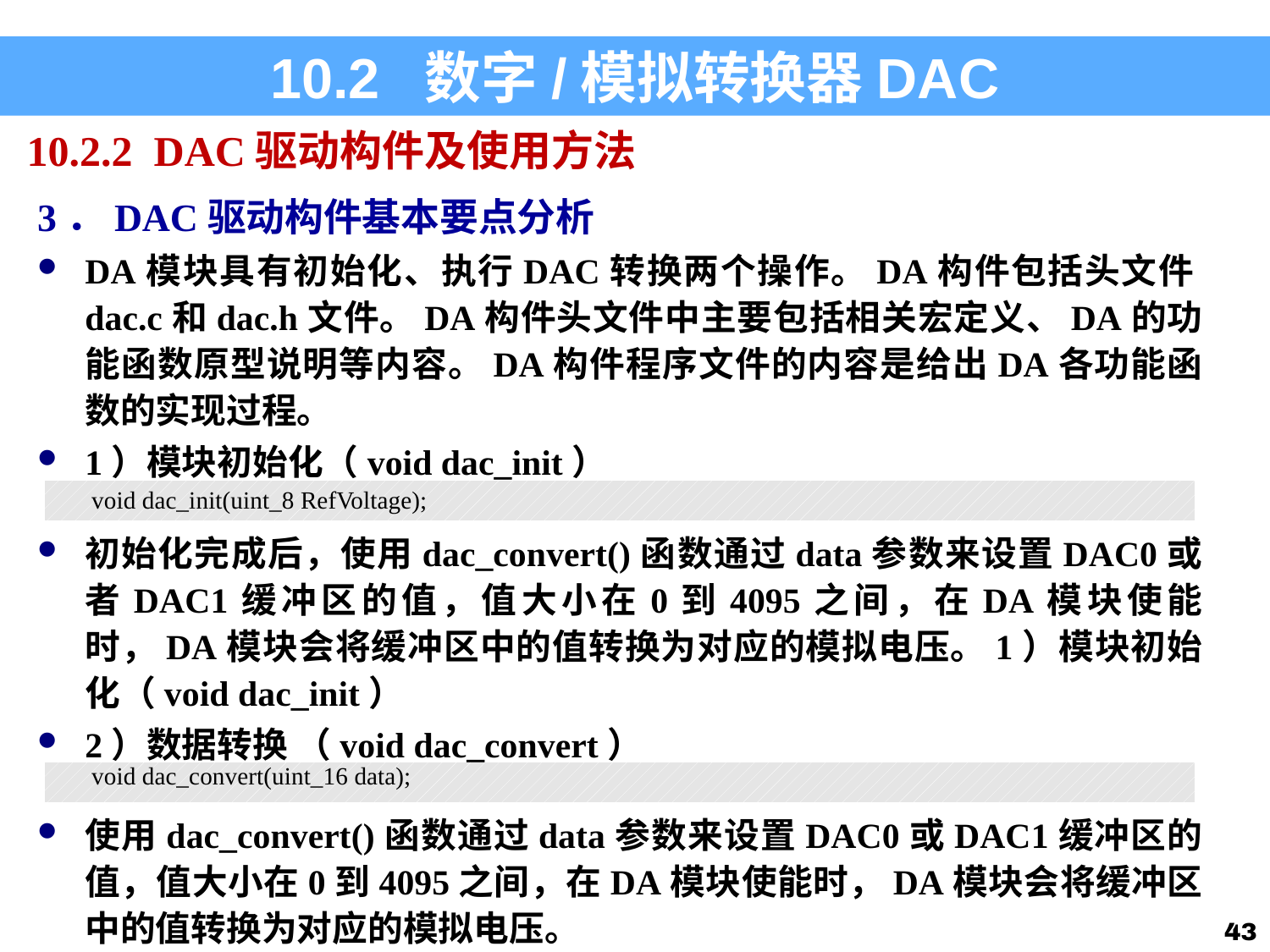

10.2  数字/模拟转换器DAC
10.2.2  DAC驱动构件及使用方法
3．DAC驱动构件基本要点分析
DA模块具有初始化、执行DAC转换两个操作。DA构件包括头文件dac.c和dac.h文件。DA构件头文件中主要包括相关宏定义、DA的功能函数原型说明等内容。DA构件程序文件的内容是给出DA各功能函数的实现过程。
1）模块初始化（void dac_init）
| void dac\_init(uint\_8 RefVoltage); |
| --- |
初始化完成后，使用dac_convert()函数通过data参数来设置DAC0或者DAC1缓冲区的值，值大小在0到4095之间，在DA模块使能时，DA模块会将缓冲区中的值转换为对应的模拟电压。1）模块初始化（void dac_init）
2）数据转换 （void dac_convert）
| void dac\_convert(uint\_16 data); |
| --- |
使用dac_convert()函数通过data参数来设置DAC0或DAC1缓冲区的值，值大小在0到4095之间，在DA模块使能时，DA模块会将缓冲区中的值转换为对应的模拟电压。
43